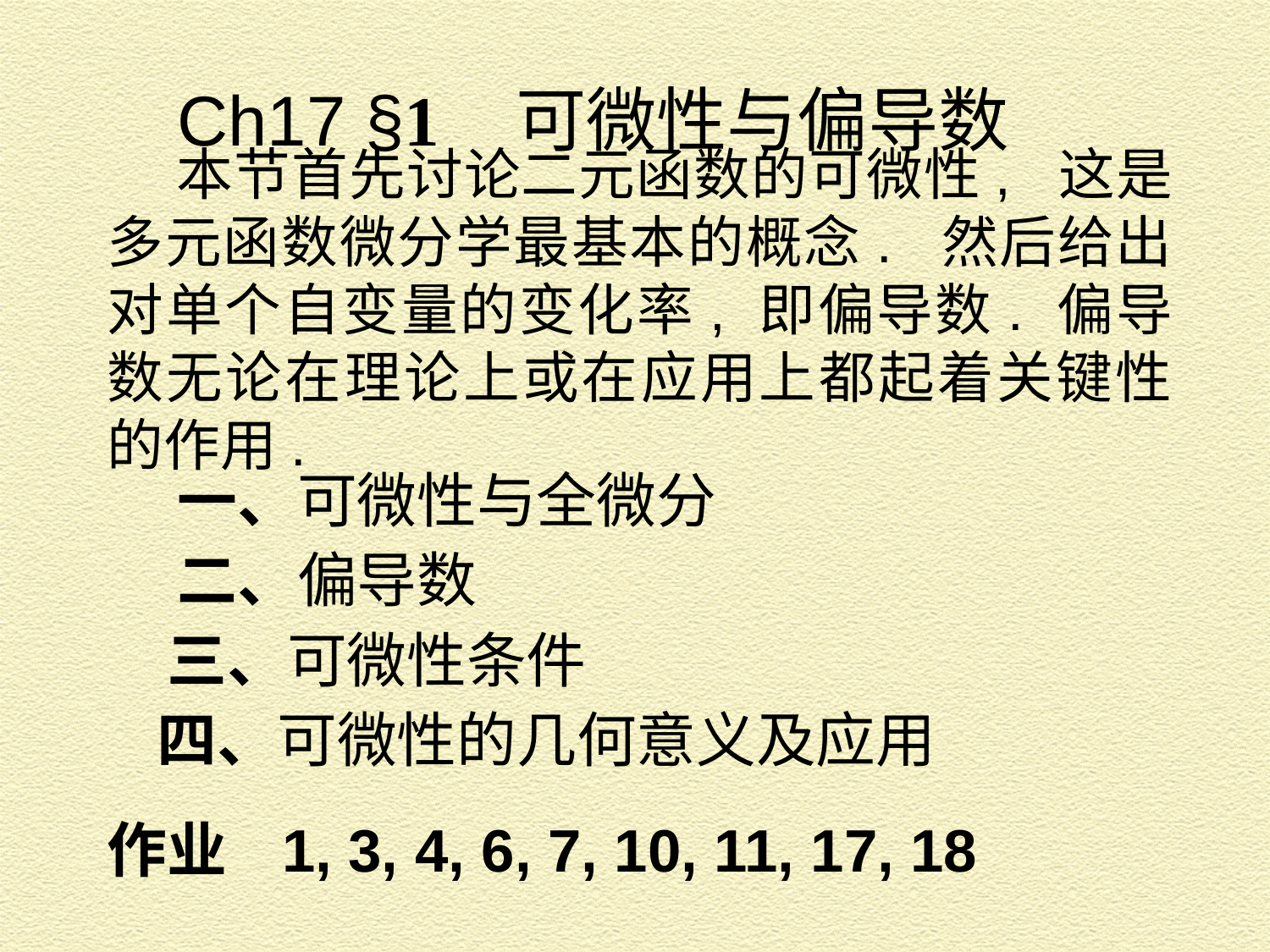

Ch17 §1   可微性与偏导数
    本节首先讨论二元函数的可微性,  这是多元函数微分学最基本的概念.  然后给出对单个自变量的变化率, 即偏导数. 偏导数无论在理论上或在应用上都起着关键性的作用.
一、可微性与全微分
二、偏导数
三、可微性条件
四、可微性的几何意义及应用
作业   1, 3, 4, 6, 7, 10, 11, 17, 18